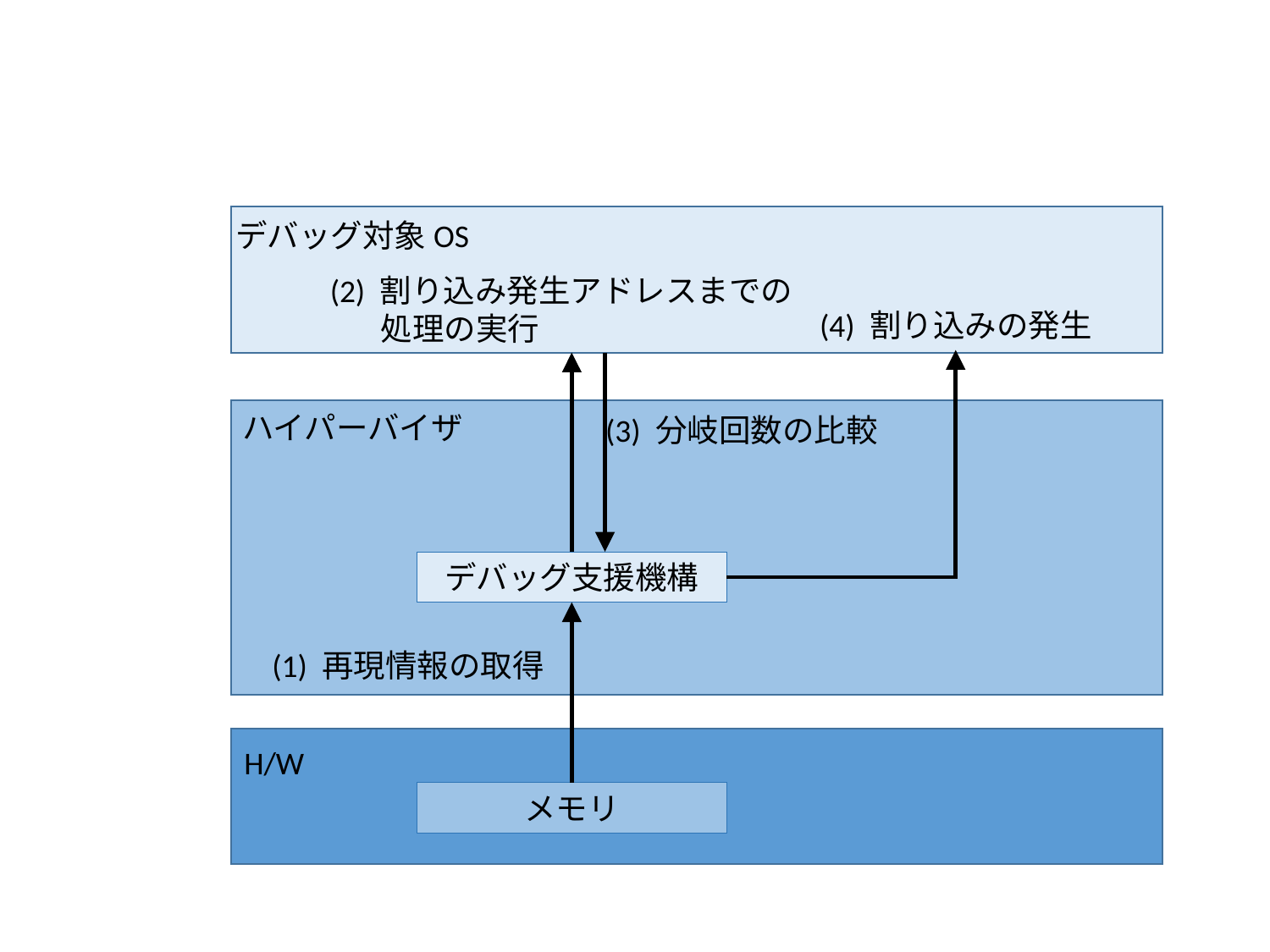

デバッグ対象OS
(2) 割り込み発生アドレスまでの
      処理の実行
(4) 割り込みの発生

ハイパーバイザ
(3) 分岐回数の比較
デバッグ支援機構
(1) 再現情報の取得

H/W
メモリ